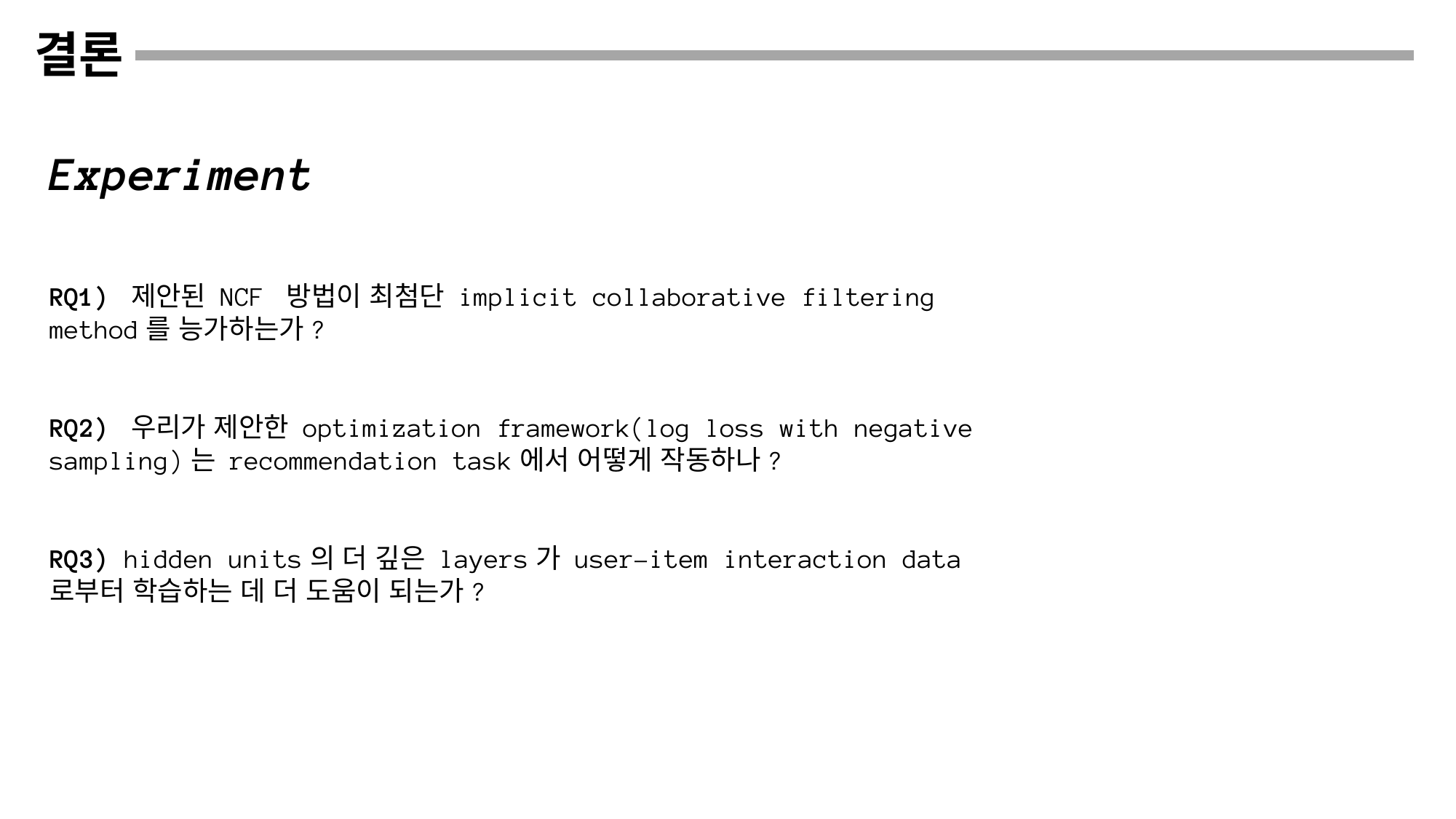

결론
Experiment
RQ1) 제안된 NCF 방법이 최첨단 implicit collaborative filtering method를 능가하는가?

RQ2) 우리가 제안한 optimization framework(log loss with negative sampling)는 recommendation task에서 어떻게 작동하나?

RQ3) hidden units의 더 깊은 layers가 user–item interaction data로부터 학습하는 데 더 도움이 되는가?